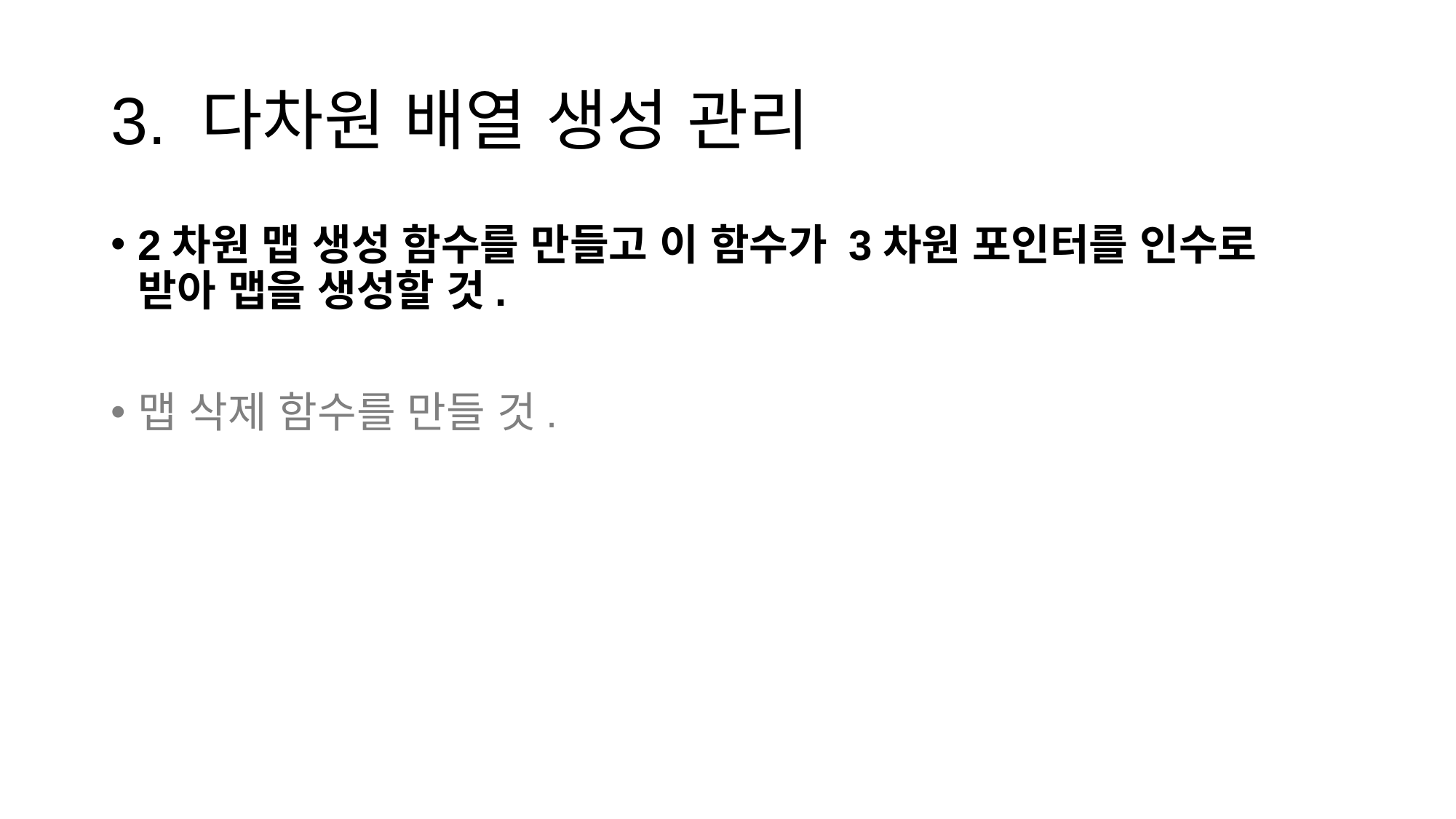

# 3. 다차원 배열 생성 관리
2차원 맵 생성 함수를 만들고 이 함수가 3차원 포인터를 인수로 받아 맵을 생성할 것.

맵 삭제 함수를 만들 것.